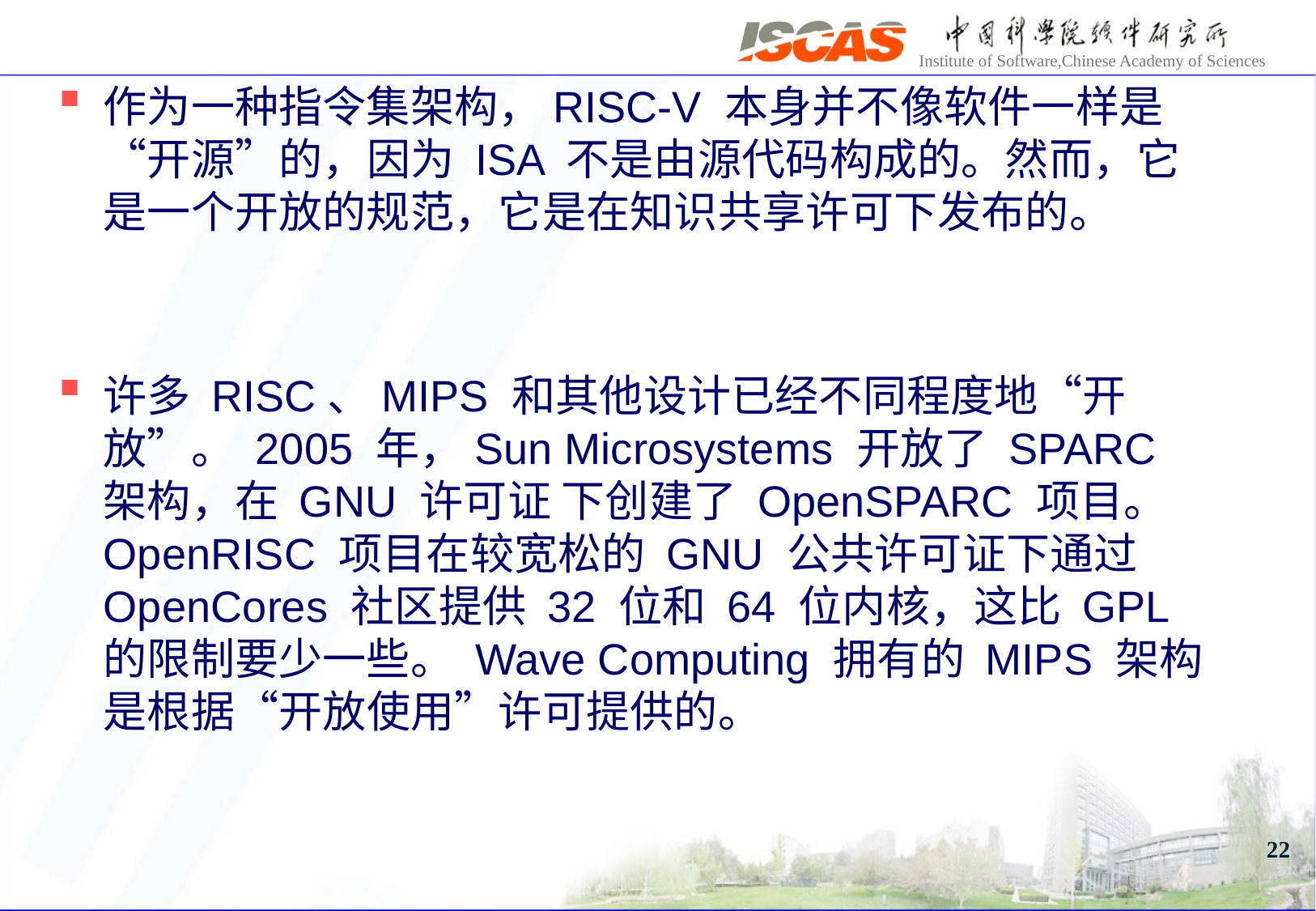

作为一种指令集架构，RISC-V 本身并不像软件一样是“开源”的，因为 ISA 不是由源代码构成的。然而，它是一个开放的规范，它是在知识共享许可下发布的。

许多 RISC、MIPS 和其他设计已经不同程度地“开放”。 2005 年，Sun Microsystems 开放了 SPARC 架构，在 GNU 许可证 下创建了 OpenSPARC 项目。 OpenRISC 项目在较宽松的 GNU 公共许可证下通过 OpenCores 社区提供 32 位和 64 位内核，这比 GPL 的限制要少一些。 Wave Computing 拥有的 MIPS 架构是根据“开放使用”许可提供的。
22